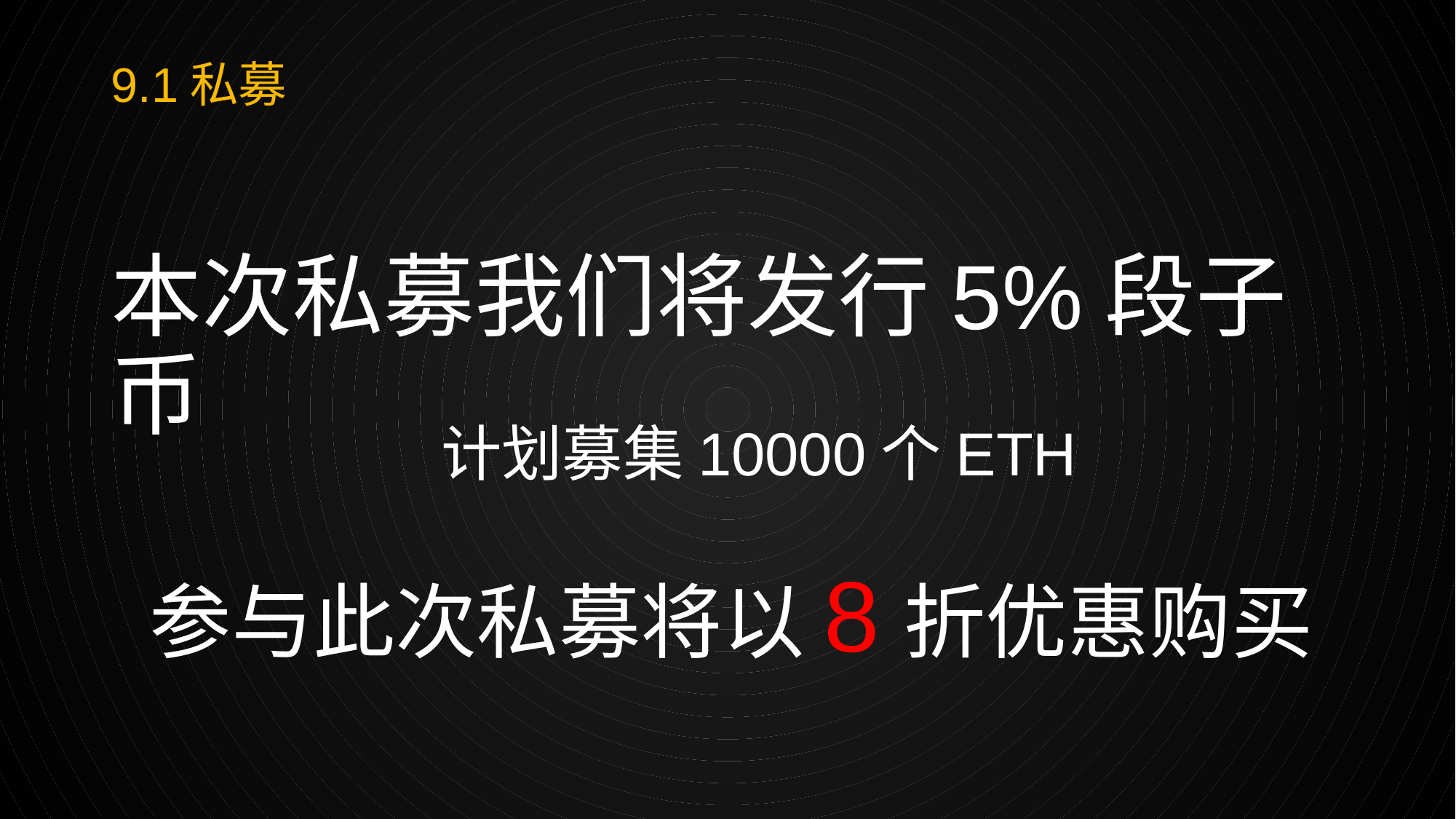

# 9.1私募
本次私募我们将发行5%段子币
计划募集10000个ETH
参与此次私募将以8折优惠购买